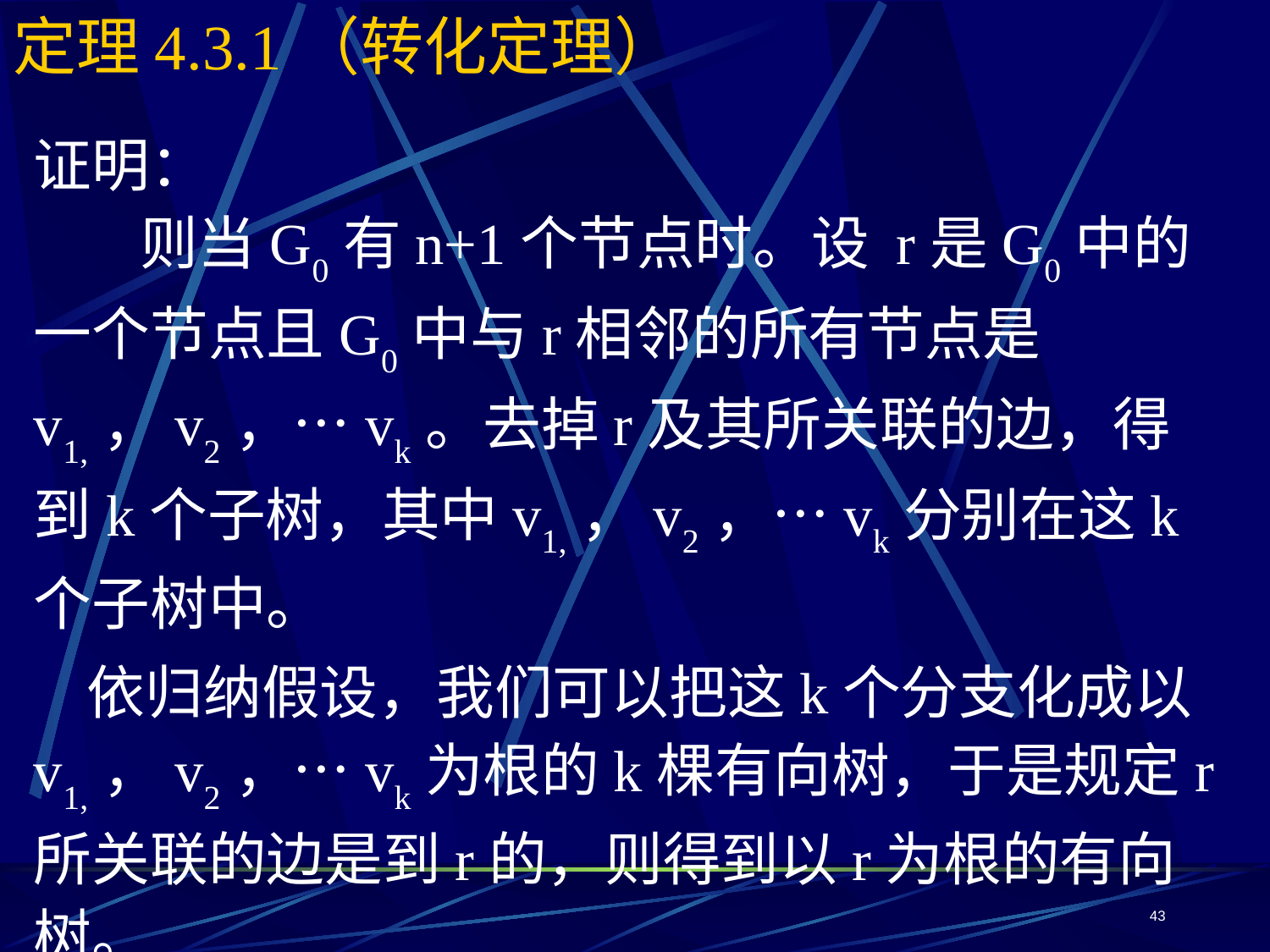

# 定理4.3.1（转化定理）
证明：
       则当G0有n+1个节点时。设 r是G0中的一个节点且G0中与r相邻的所有节点是v1,，v2，…vk。去掉r及其所关联的边，得到k个子树，其中v1,，v2，…vk分别在这k个子树中。
   依归纳假设，我们可以把这k个分支化成以v1,，v2，…vk为根的k棵有向树，于是规定r所关联的边是到r的，则得到以r为根的有向树。
43